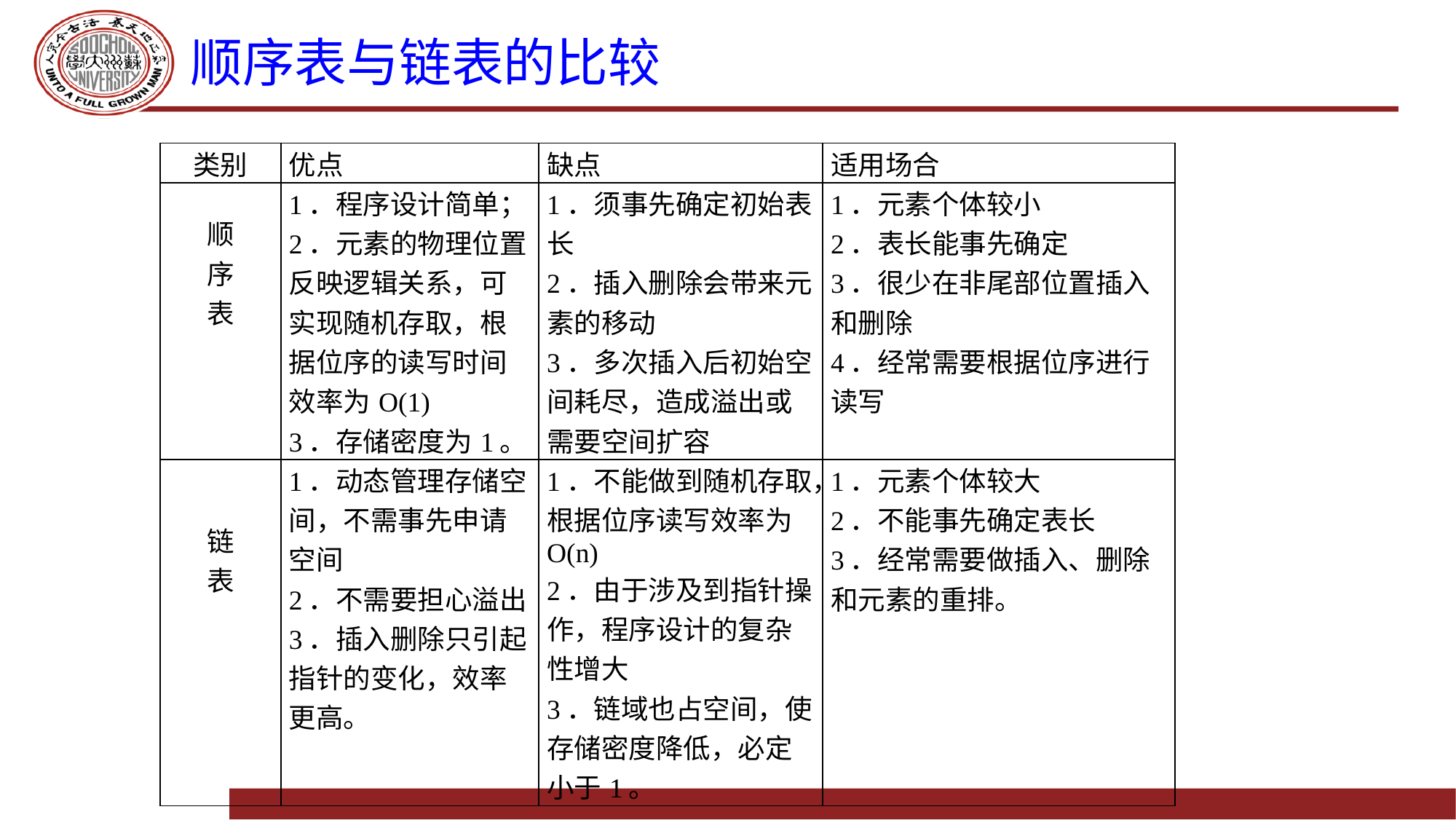

# 顺序表与链表的比较
| 类别 | 优点 | 缺点 | 适用场合 |
| --- | --- | --- | --- |
| 顺 序 表 | 1．程序设计简单； 2．元素的物理位置反映逻辑关系，可实现随机存取，根据位序的读写时间效率为O(1) 3．存储密度为1。 | 1．须事先确定初始表长 2．插入删除会带来元素的移动 3．多次插入后初始空间耗尽，造成溢出或需要空间扩容 | 1．元素个体较小 2．表长能事先确定 3．很少在非尾部位置插入和删除 4．经常需要根据位序进行读写 |
| 链 表 | 1．动态管理存储空间，不需事先申请空间 2．不需要担心溢出 3．插入删除只引起指针的变化，效率更高。 | 1．不能做到随机存取，根据位序读写效率为O(n) 2．由于涉及到指针操作，程序设计的复杂性增大 3．链域也占空间，使存储密度降低，必定小于1。 | 1．元素个体较大 2．不能事先确定表长 3．经常需要做插入、删除和元素的重排。 |